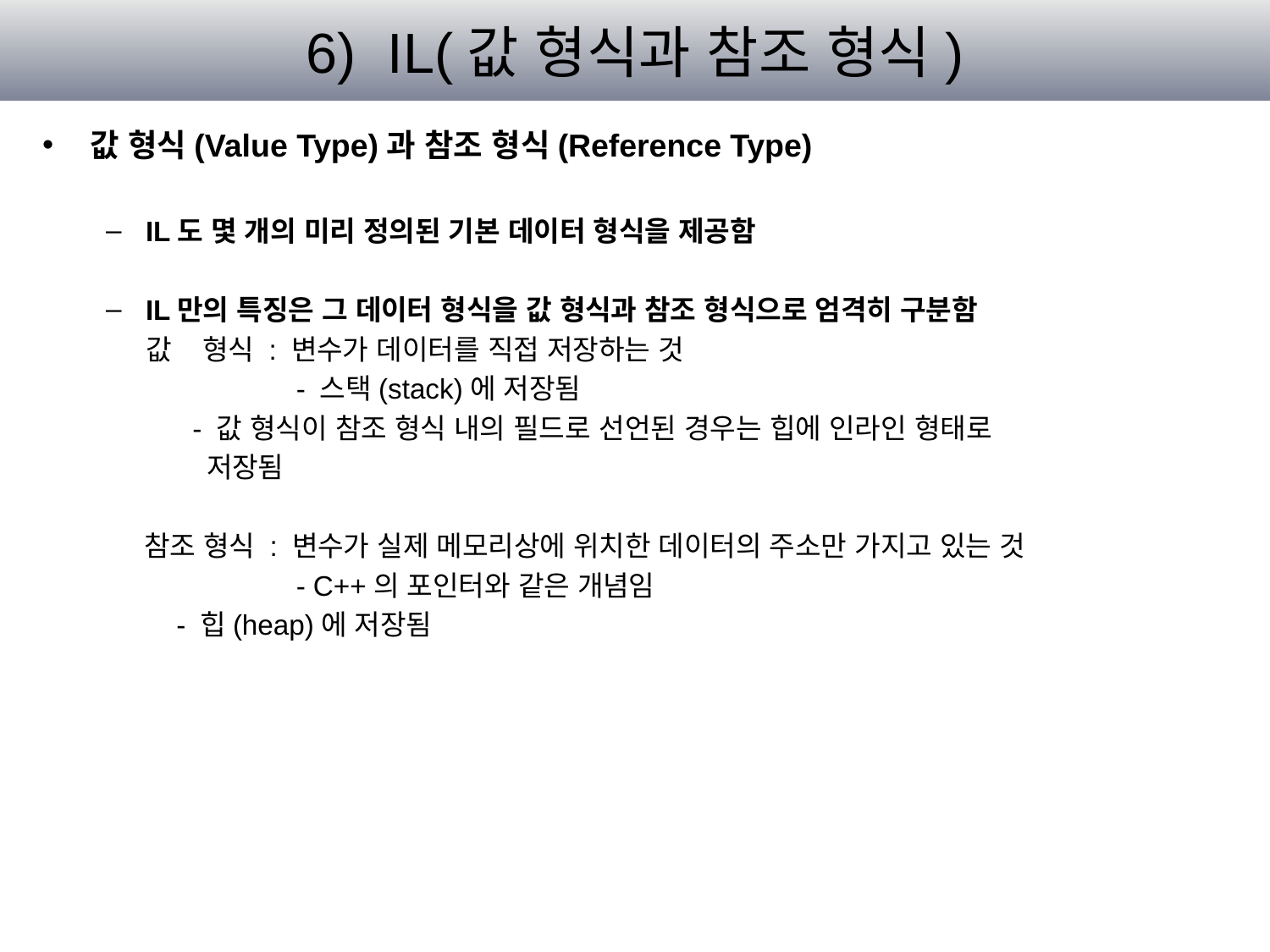

# 6)  IL(값 형식과 참조 형식)
값 형식(Value Type)과 참조 형식(Reference Type)

IL도 몇 개의 미리 정의된 기본 데이터 형식을 제공함

IL만의 특징은 그 데이터 형식을 값 형식과 참조 형식으로 엄격히 구분함
	값    형식 : 변수가 데이터를 직접 저장하는 것
		   - 스택(stack)에 저장됨
	      - 값 형식이 참조 형식 내의 필드로 선언된 경우는 힙에 인라인 형태로
            저장됨

    참조 형식 : 변수가 실제 메모리상에 위치한 데이터의 주소만 가지고 있는 것
		   - C++의 포인터와 같은 개념임
         - 힙(heap)에 저장됨